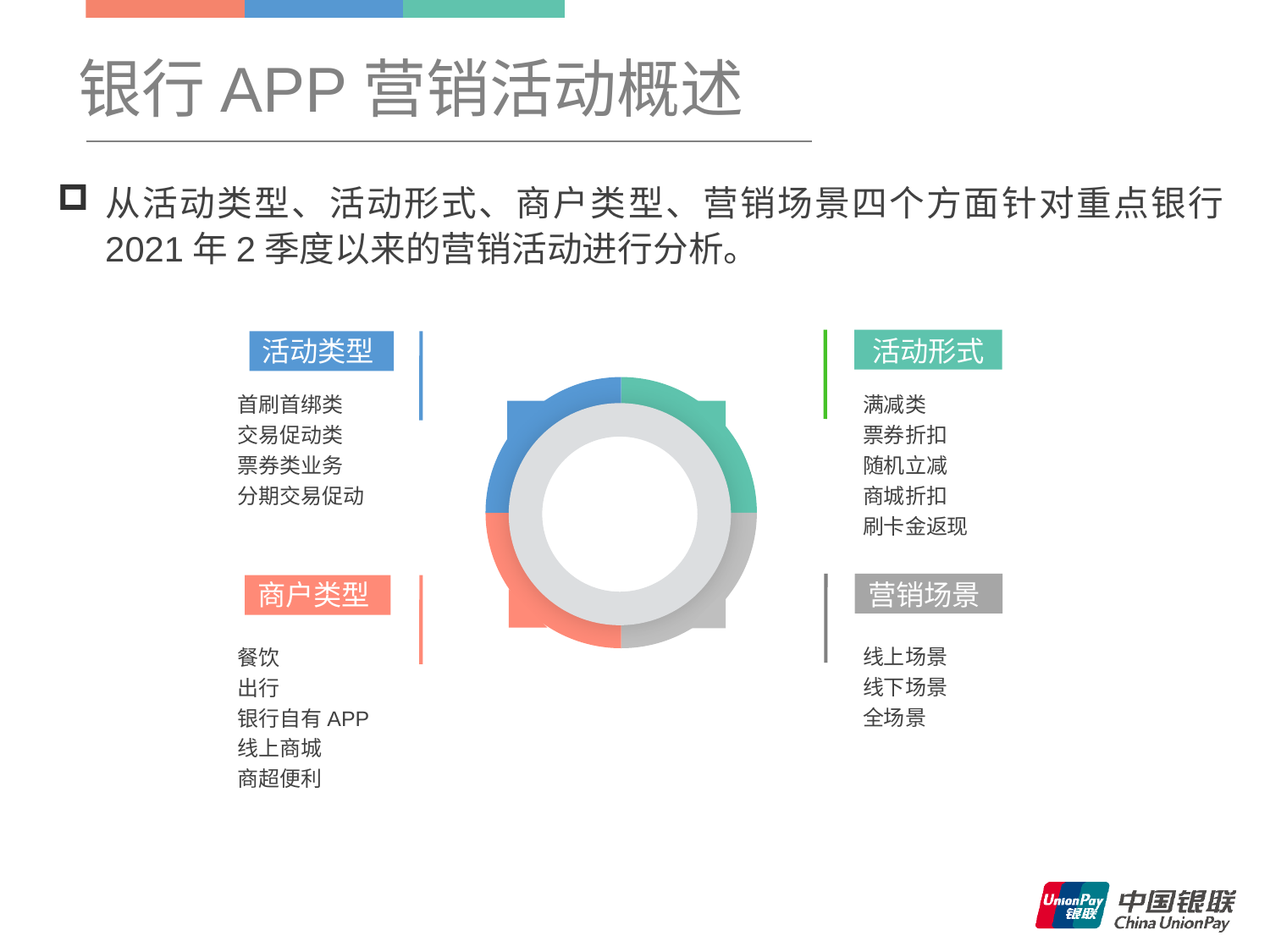

银行APP营销活动概述
从活动类型、活动形式、商户类型、营销场景四个方面针对重点银行2021年2季度以来的营销活动进行分析。
活动类型
活动形式

### Chart

| Category | 区域 1 |
|---|---|
| 四月 | 1.0 |
| 五月 | 1.0 |
| 六月 | 1.0 |
| 七月 | 1.0 |

首刷首绑类
交易促动类
票券类业务
分期交易促动
满减类
票券折扣
随机立减
商城折扣
刷卡金返现
商户类型
营销场景

餐饮
出行
银行自有APP
线上商城
商超便利
线上场景
线下场景
全场景